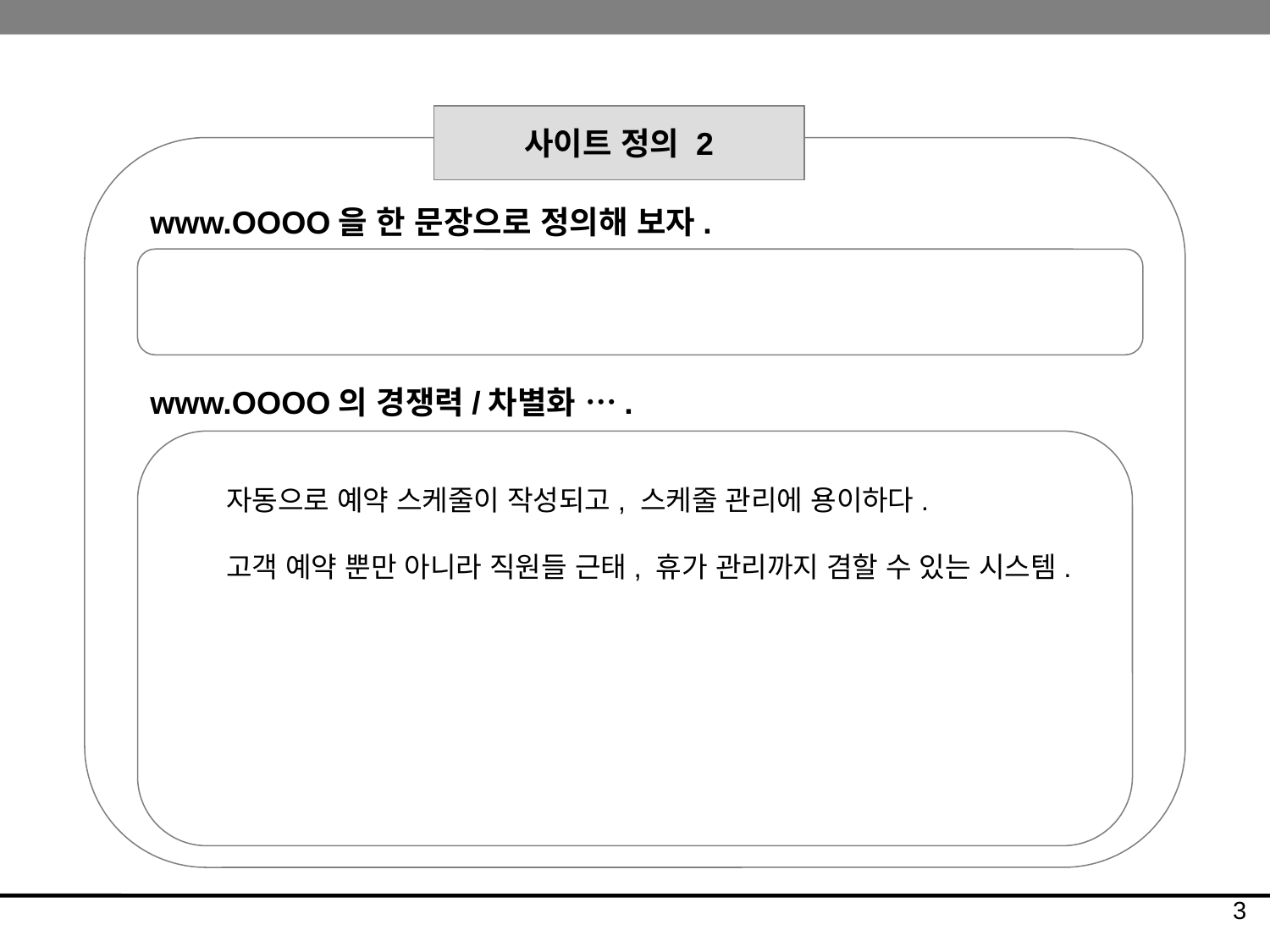

사이트 정의 2

www.OOOO을 한 문장으로 정의해 보자.

www.OOOO의 경쟁력/차별화 ….

자동으로 예약 스케줄이 작성되고, 스케줄 관리에 용이하다.

고객 예약 뿐만 아니라 직원들 근태, 휴가 관리까지 겸할 수 있는 시스템.
3